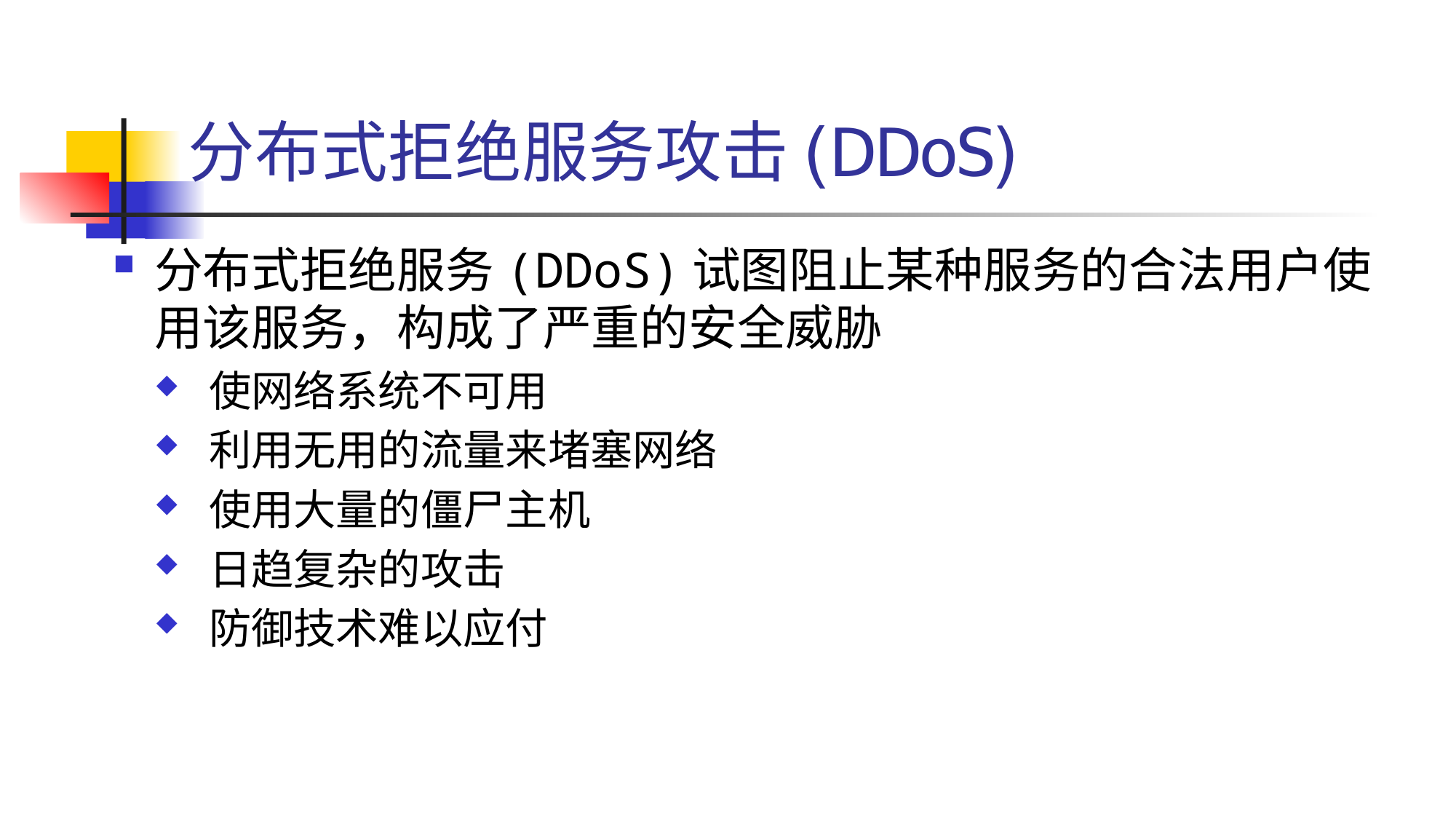

# 分布式拒绝服务攻击(DDoS)
分布式拒绝服务(DDoS)试图阻止某种服务的合法用户使用该服务，构成了严重的安全威胁
使网络系统不可用
利用无用的流量来堵塞网络
使用大量的僵尸主机
日趋复杂的攻击
防御技术难以应付